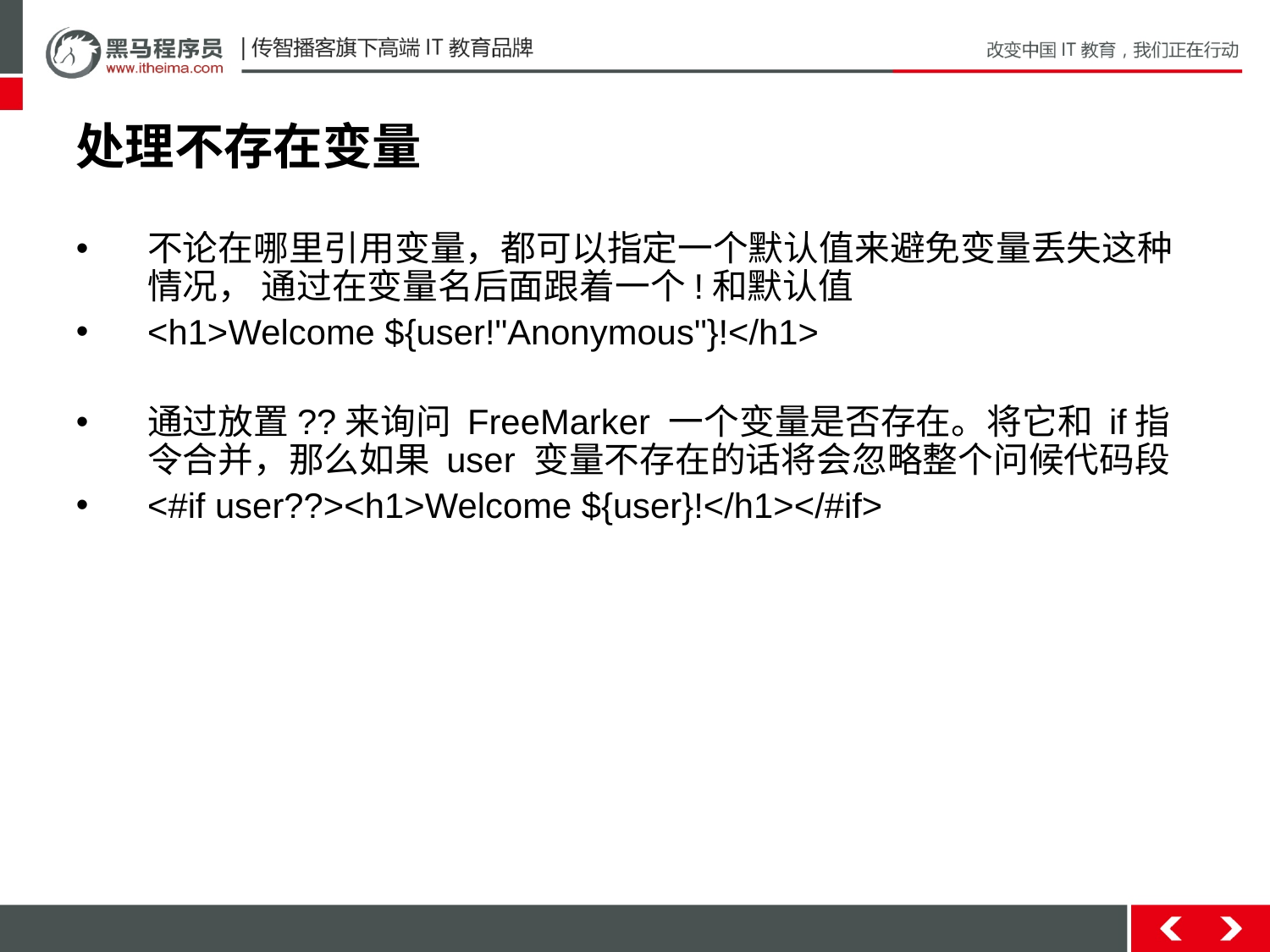

# 处理不存在变量
不论在哪里引用变量，都可以指定一个默认值来避免变量丢失这种情况， 通过在变量名后面跟着一个!和默认值
<h1>Welcome ${user!"Anonymous"}!</h1>

通过放置??来询问 FreeMarker 一个变量是否存在。将它和 if指令合并，那么如果 user 变量不存在的话将会忽略整个问候代码段
<#if user??><h1>Welcome ${user}!</h1></#if>